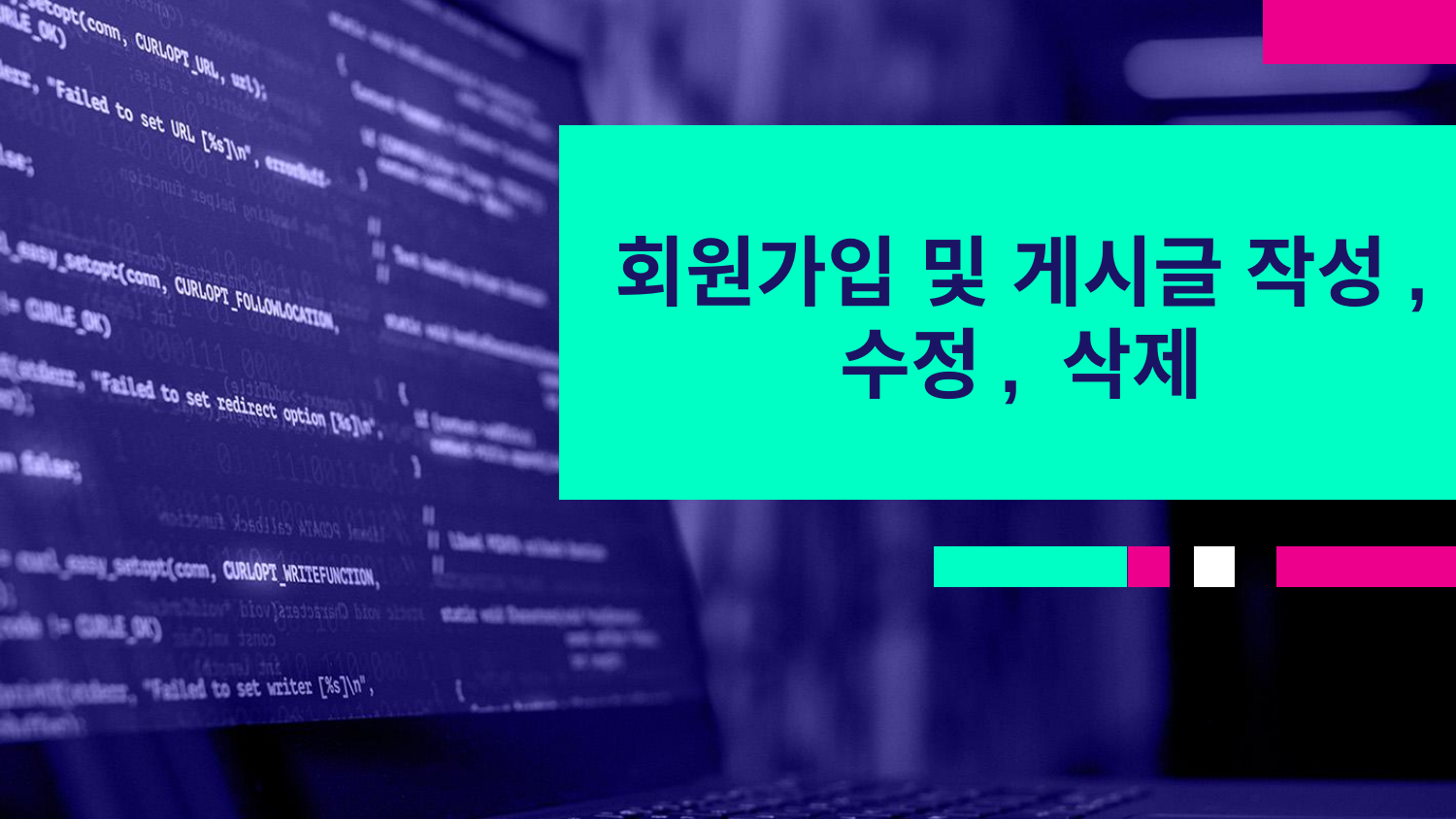

# 회원가입 및 게시글 작성, 수정, 삭제